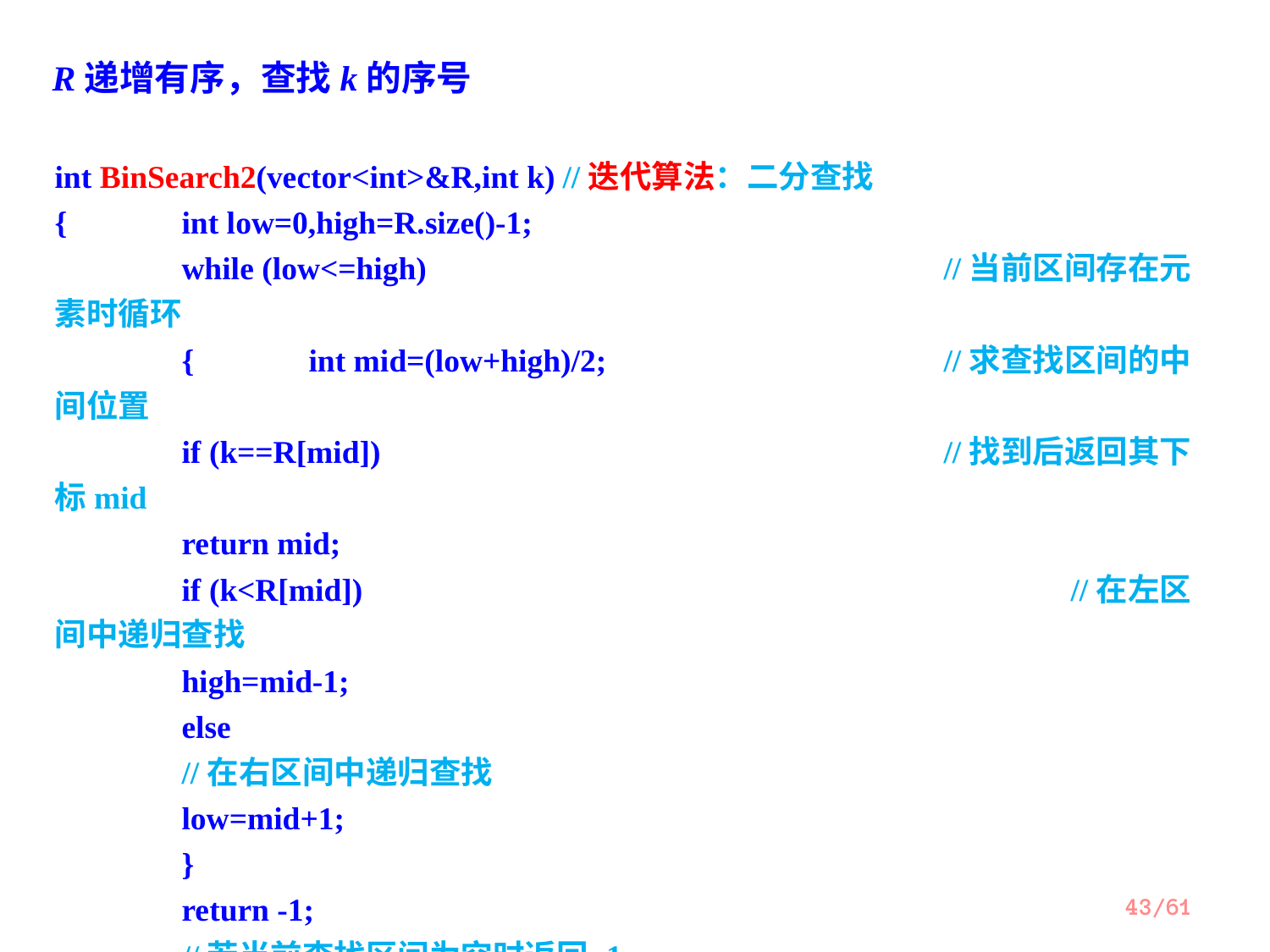

R递增有序，查找k的序号
int BinSearch2(vector<int>&R,int k)	//迭代算法：二分查找
{    	int low=0,high=R.size()-1;
     	while (low<=high) 					//当前区间存在元素时循环
     	{	int mid=(low+high)/2; 			//求查找区间的中间位置
         	if (k==R[mid]) 					//找到后返回其下标mid
              	return mid;
         	if (k<R[mid]) 						//在左区间中递归查找
              	high=mid-1;
         	else									//在右区间中递归查找
              	low=mid+1;
     	}
     	return -1; 								//若当前查找区间为空时返回-1
}
43/61